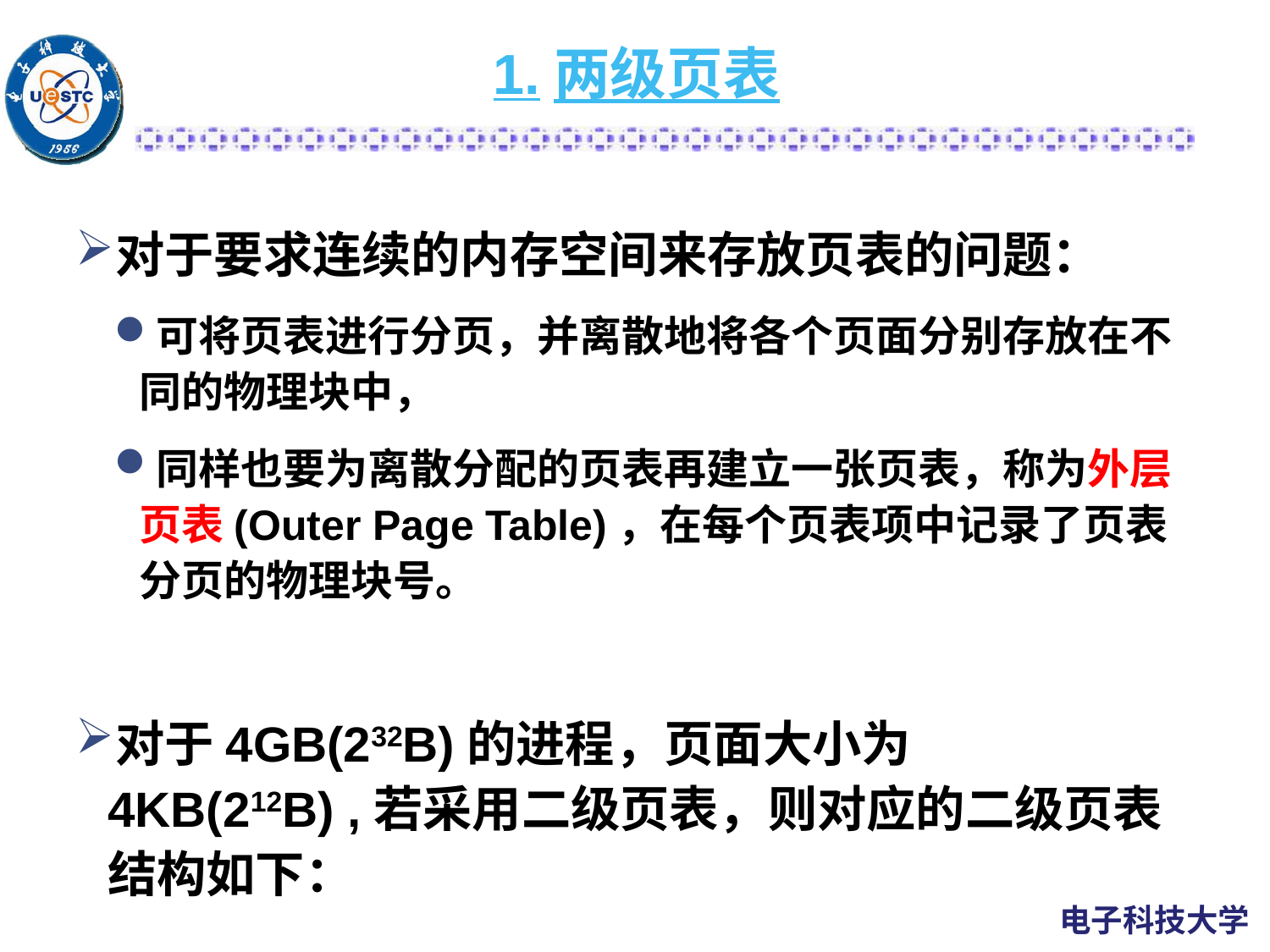

# 1.两级页表
对于要求连续的内存空间来存放页表的问题：
可将页表进行分页，并离散地将各个页面分别存放在不同的物理块中，
同样也要为离散分配的页表再建立一张页表，称为外层页表(Outer Page Table)，在每个页表项中记录了页表分页的物理块号。

对于4GB(232B)的进程，页面大小为4KB(212B) ,若采用二级页表，则对应的二级页表结构如下：